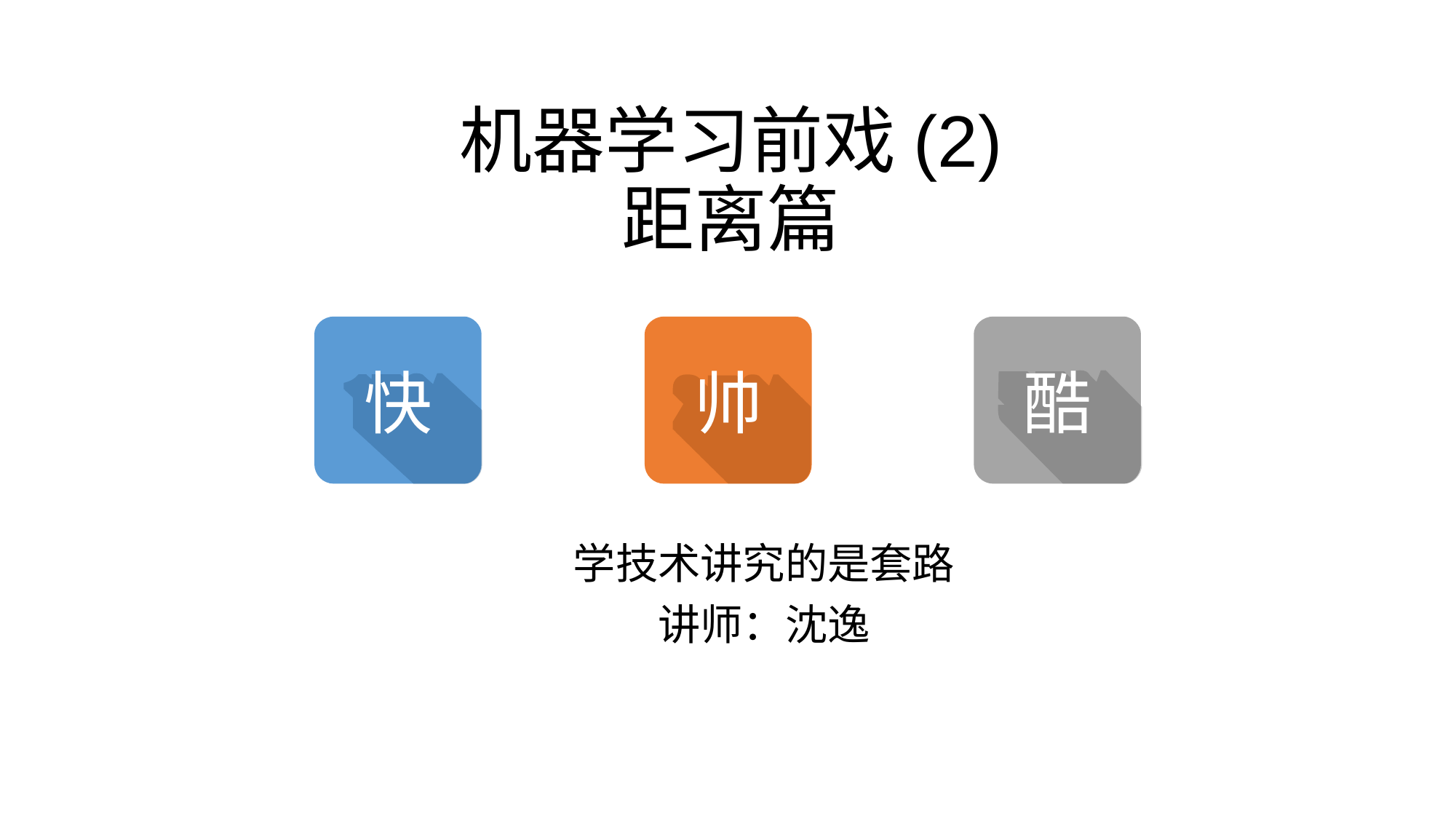

机器学习前戏(2)
距离篇

快
帅
酷

学技术讲究的是套路
讲师：沈逸